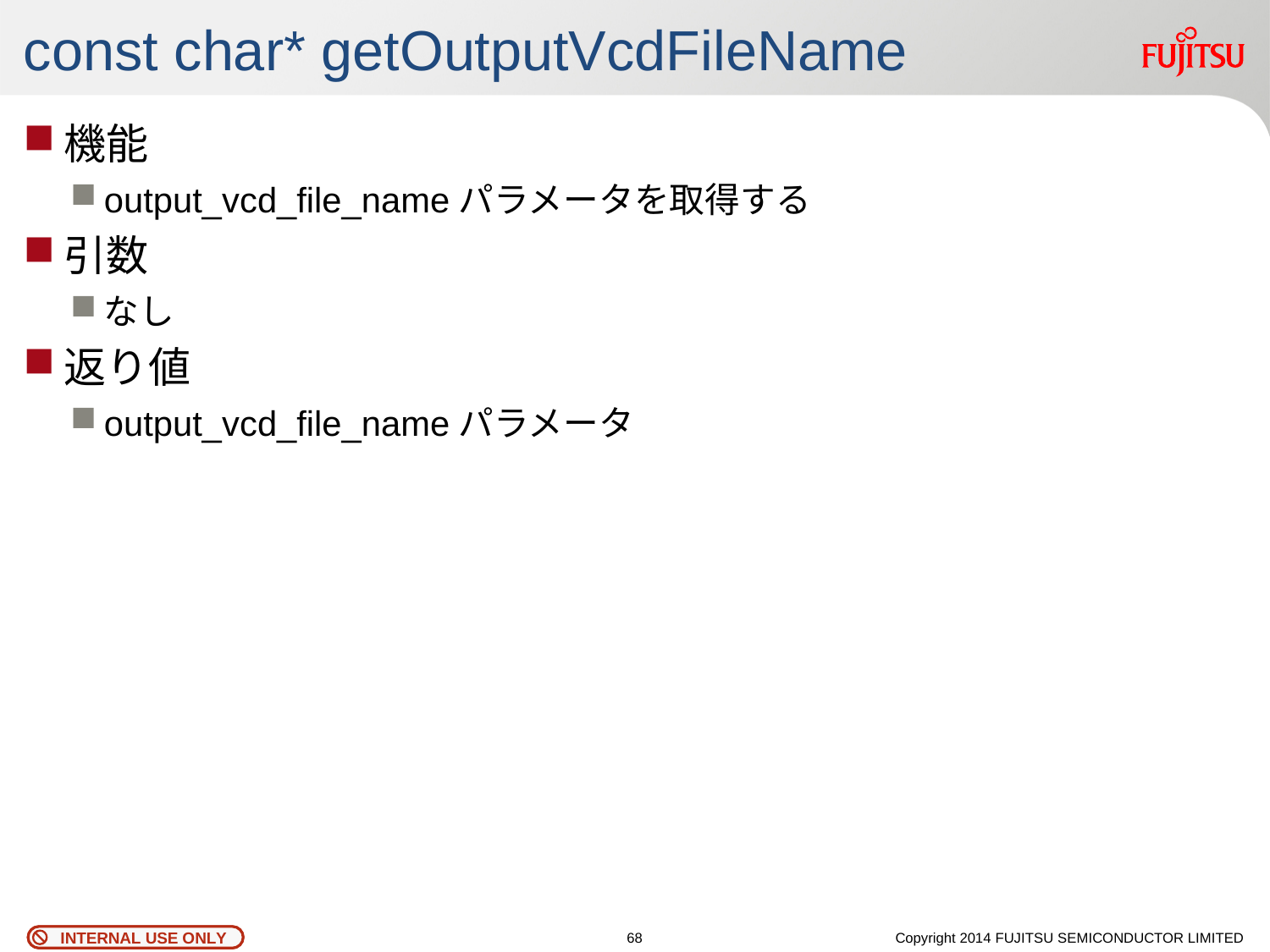

# const char* getOutputVcdFileName
機能
output_vcd_file_nameパラメータを取得する
引数
なし
返り値
output_vcd_file_nameパラメータ

68
Copyright 2014 FUJITSU SEMICONDUCTOR LIMITED